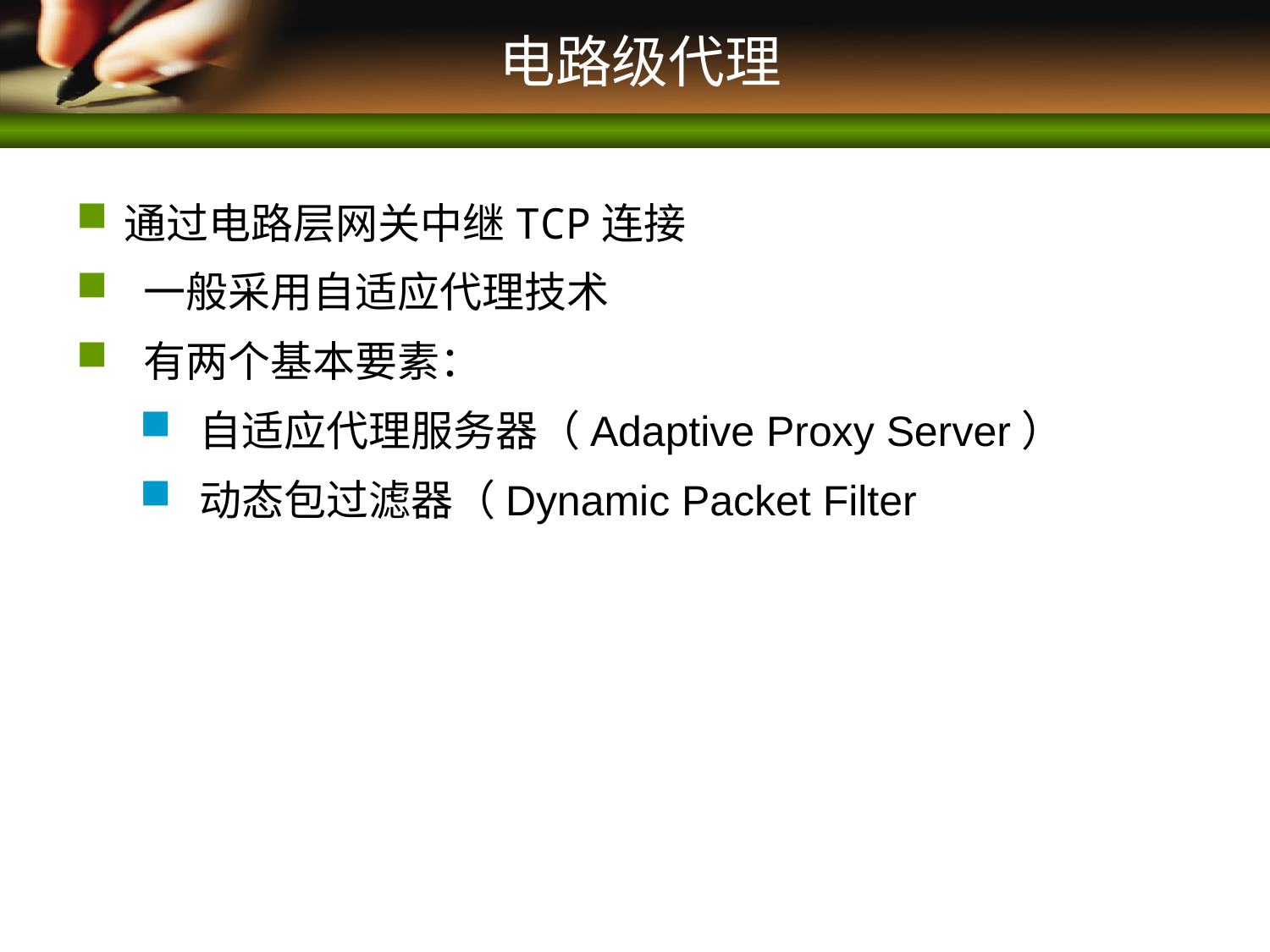

# 电路级代理
通过电路层网关中继TCP连接
 一般采用自适应代理技术
 有两个基本要素：
 自适应代理服务器（Adaptive Proxy Server）
 动态包过滤器（Dynamic Packet Filter